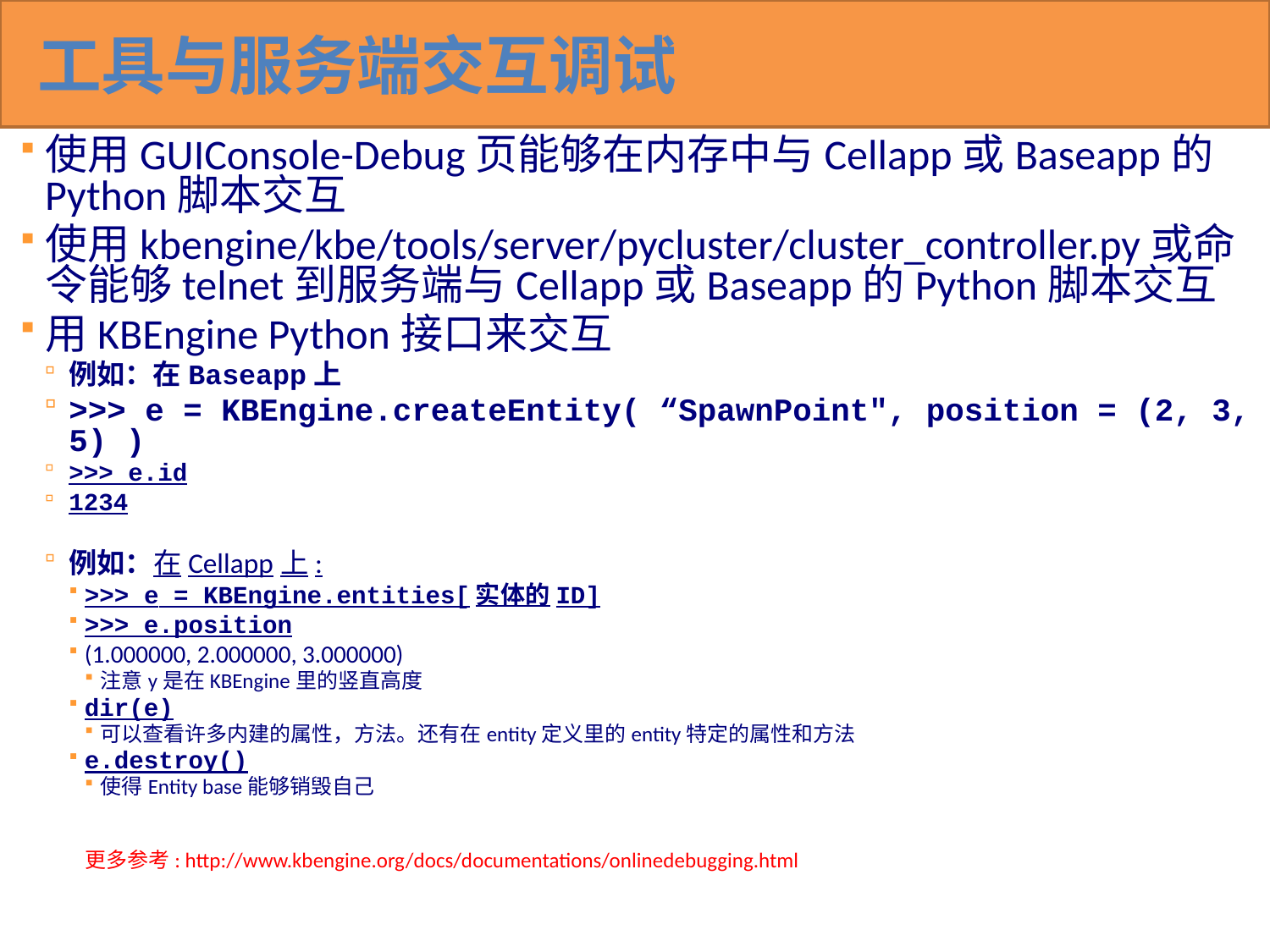

# 工具与服务端交互调试
使用GUIConsole-Debug页能够在内存中与Cellapp或Baseapp的Python脚本交互
使用kbengine/kbe/tools/server/pycluster/cluster_controller.py或命令能够telnet到服务端与Cellapp或Baseapp的Python脚本交互
用KBEngine Python接口来交互
例如：在Baseapp上
>>> e = KBEngine.createEntity( “SpawnPoint", position = (2, 3, 5) )
>>> e.id
1234

例如：在Cellapp上:
>>> e = KBEngine.entities[实体的ID]
>>> e.position
(1.000000, 2.000000, 3.000000)
注意y是在KBEngine里的竖直高度
dir(e)
可以查看许多内建的属性，方法。还有在entity定义里的entity特定的属性和方法
e.destroy()
使得Entity base能够销毁自己

更多参考: http://www.kbengine.org/docs/documentations/onlinedebugging.html